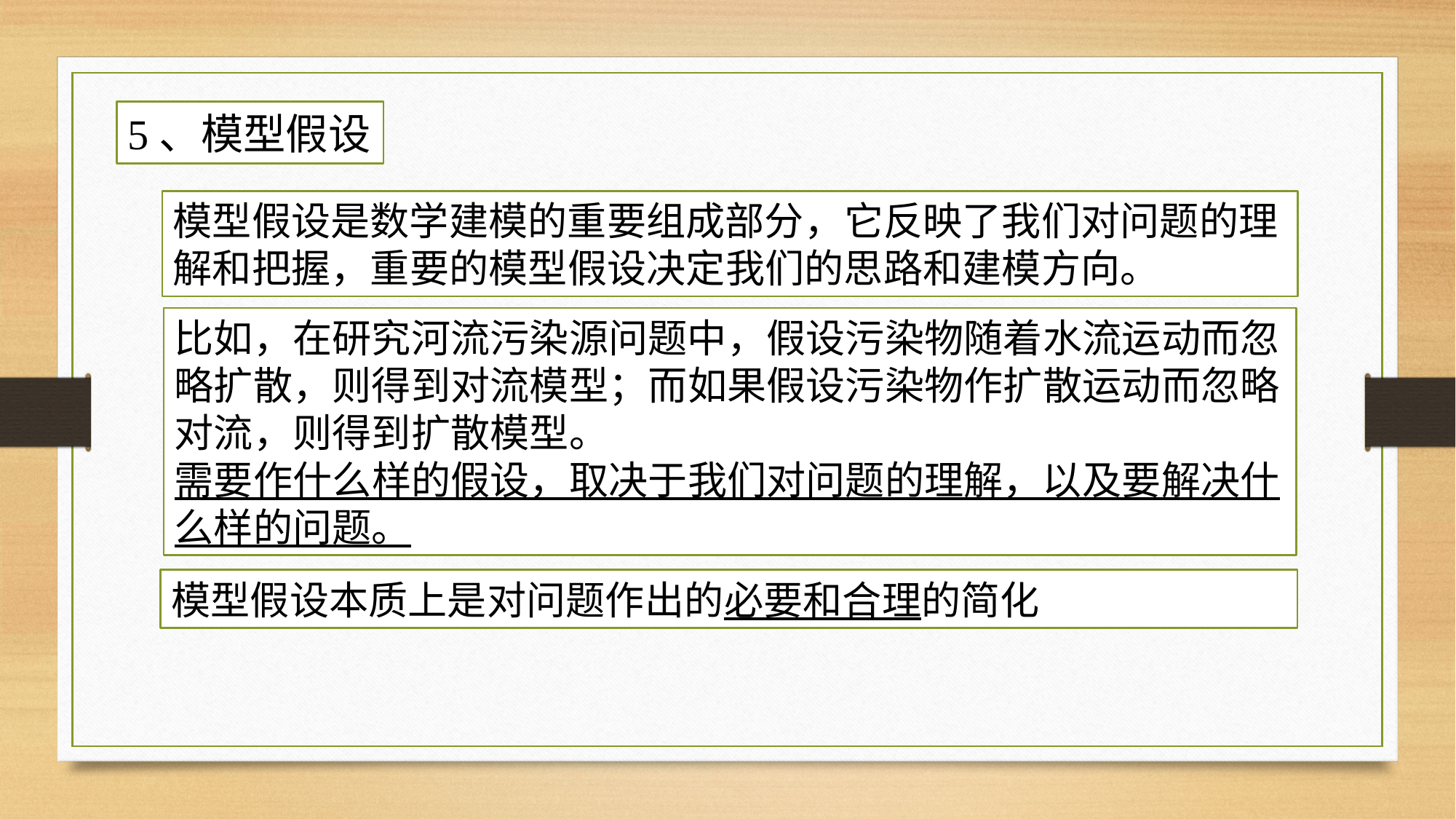

5、模型假设
模型假设是数学建模的重要组成部分，它反映了我们对问题的理解和把握，重要的模型假设决定我们的思路和建模方向。
比如，在研究河流污染源问题中，假设污染物随着水流运动而忽略扩散，则得到对流模型；而如果假设污染物作扩散运动而忽略对流，则得到扩散模型。
需要作什么样的假设，取决于我们对问题的理解，以及要解决什么样的问题。
模型假设本质上是对问题作出的必要和合理的简化